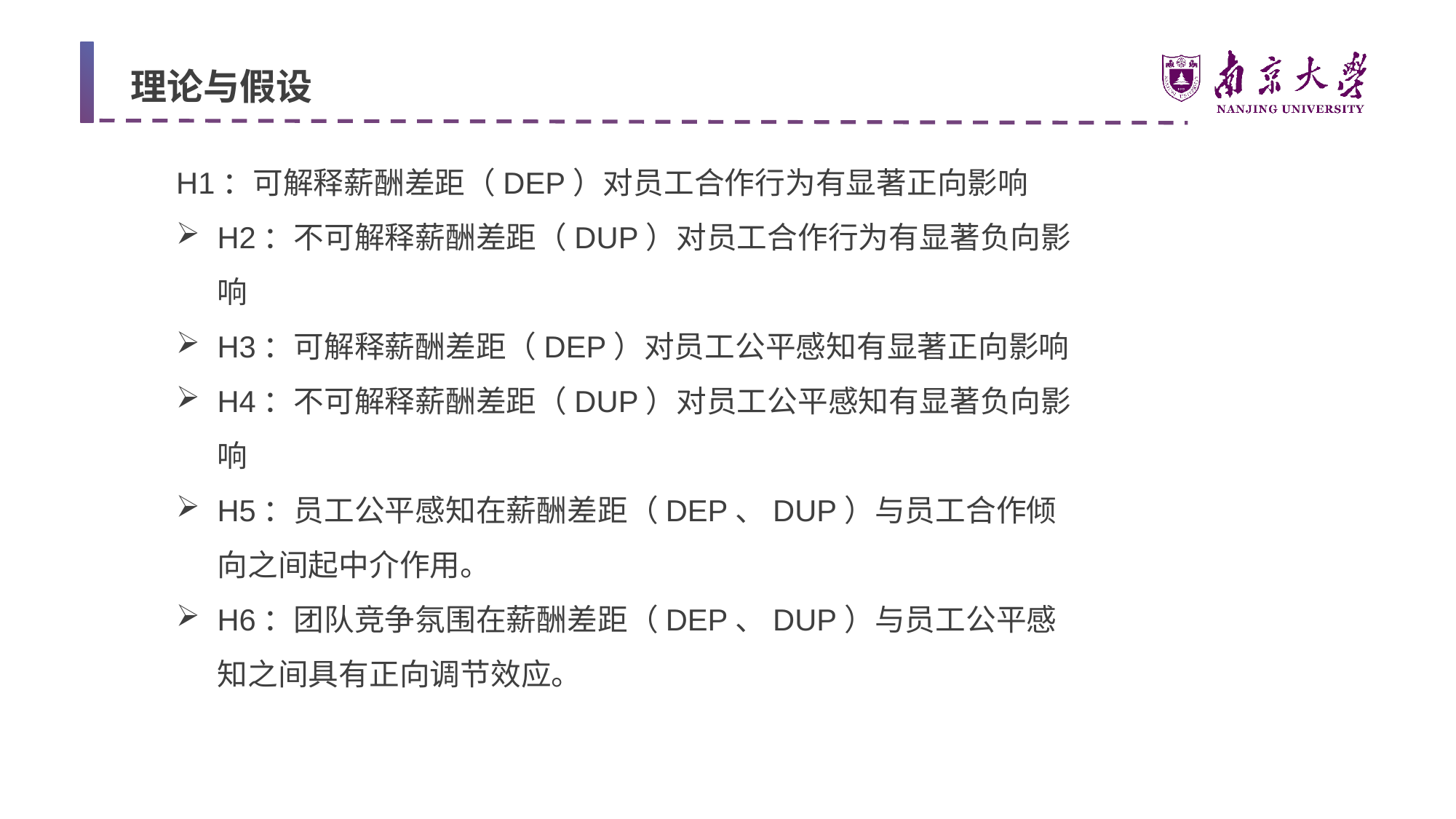

理论与假设
H1：可解释薪酬差距（DEP）对员工合作行为有显著正向影响H2：不可解释薪酬差距（DUP）对员工合作行为有显著负向影响
H3：可解释薪酬差距（DEP）对员工公平感知有显著正向影响
H4：不可解释薪酬差距（DUP）对员工公平感知有显著负向影响
H5：员工公平感知在薪酬差距（DEP、DUP）与员工合作倾向之间起中介作用。
H6：团队竞争氛围在薪酬差距（DEP、DUP）与员工公平感知之间具有正向调节效应。